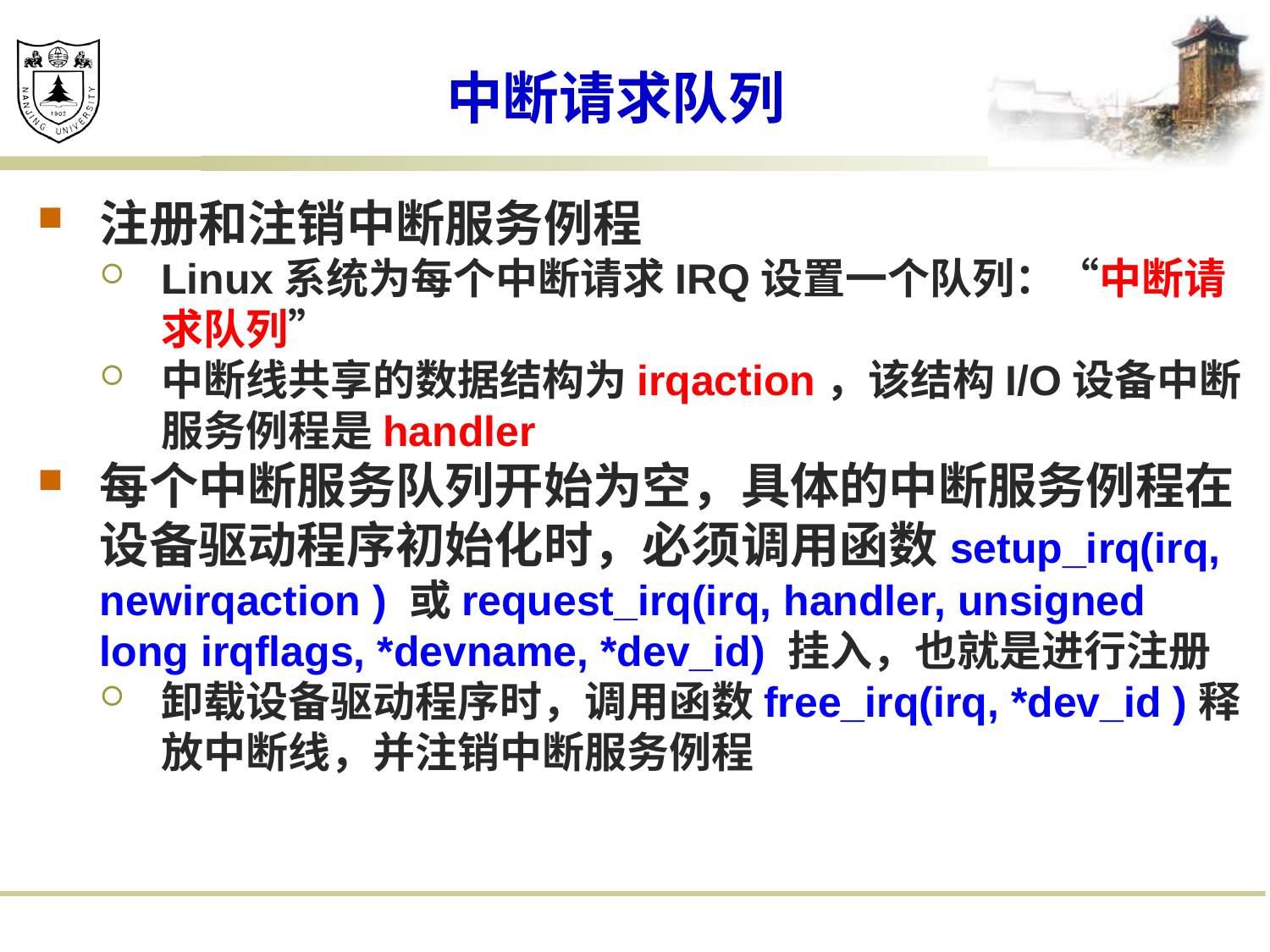

# 中断请求队列
注册和注销中断服务例程
Linux系统为每个中断请求IRQ设置一个队列：“中断请求队列”
中断线共享的数据结构为irqaction，该结构I/O设备中断服务例程是handler
每个中断服务队列开始为空，具体的中断服务例程在设备驱动程序初始化时，必须调用函数setup_irq(irq, newirqaction ) 或request_irq(irq, handler, unsigned long irqflags, *devname, *dev_id) 挂入，也就是进行注册
卸载设备驱动程序时，调用函数free_irq(irq, *dev_id )释放中断线，并注销中断服务例程
46